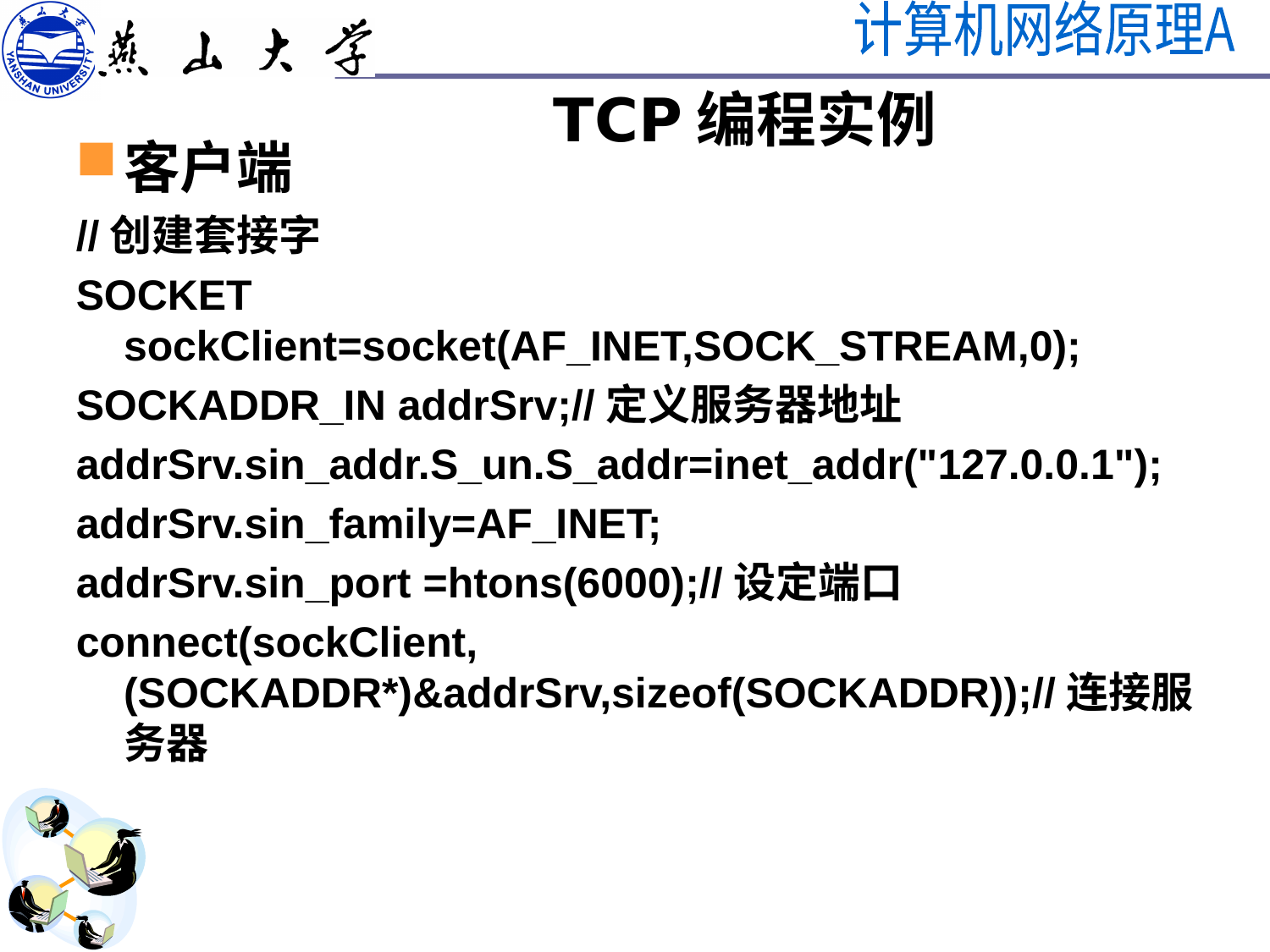

TCP编程实例
客户端
//创建套接字
SOCKET sockClient=socket(AF_INET,SOCK_STREAM,0);
SOCKADDR_IN addrSrv;//定义服务器地址
addrSrv.sin_addr.S_un.S_addr=inet_addr("127.0.0.1");
addrSrv.sin_family=AF_INET;
addrSrv.sin_port =htons(6000);//设定端口
connect(sockClient,(SOCKADDR*)&addrSrv,sizeof(SOCKADDR));//连接服务器
130